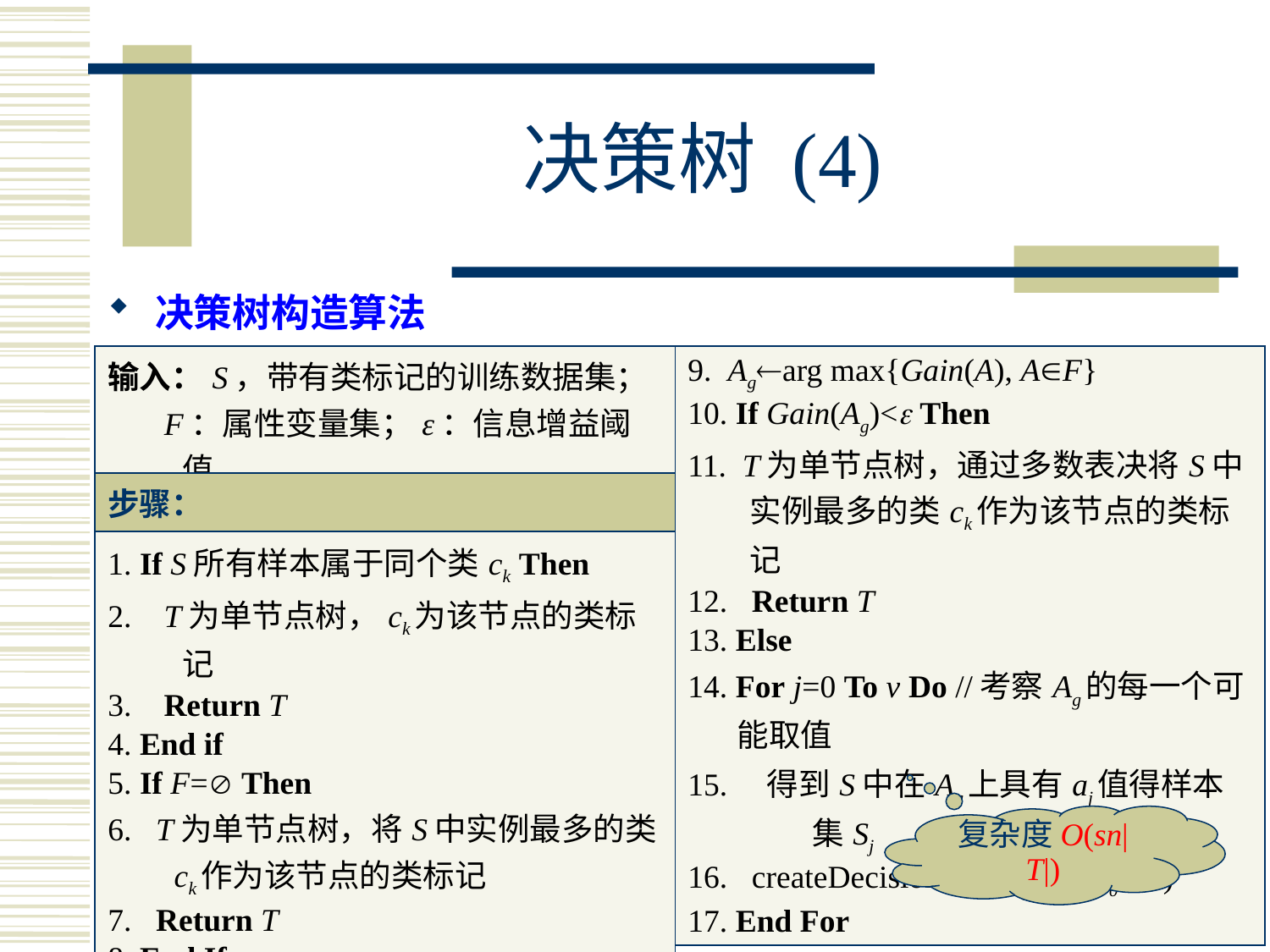

# 决策树 (4)
决策树构造算法
| 输入：S，带有类标记的训练数据集； F：属性变量集；ε：信息增益阈值 输出：T，决策树（类标记） |
| --- |
| 9. Ag←arg max{Gain(A), A∈F} 10. If Gain(Ag)<ε Then 11. T为单节点树，通过多数表决将S中实例最多的类ck作为该节点的类标记 12. Return T 13. Else 14. For j=0 To v Do //考察Ag的每一个可能取值 15. 得到S中在Ag上具有aj值得样本集Sj 16. createDecisionTree(Sj, F\{A0}, ε) 17. End For |
| --- |
| 步骤： |
| --- |
| 1. If S所有样本属于同个类ck Then 2. T为单节点树，ck为该节点的类标记 3. Return T 4. End if 5. If F=∅ Then 6. T为单节点树，将S中实例最多的类 ck作为该节点的类标记 7. Return T 8. End If |
复杂度O(sn|T|)